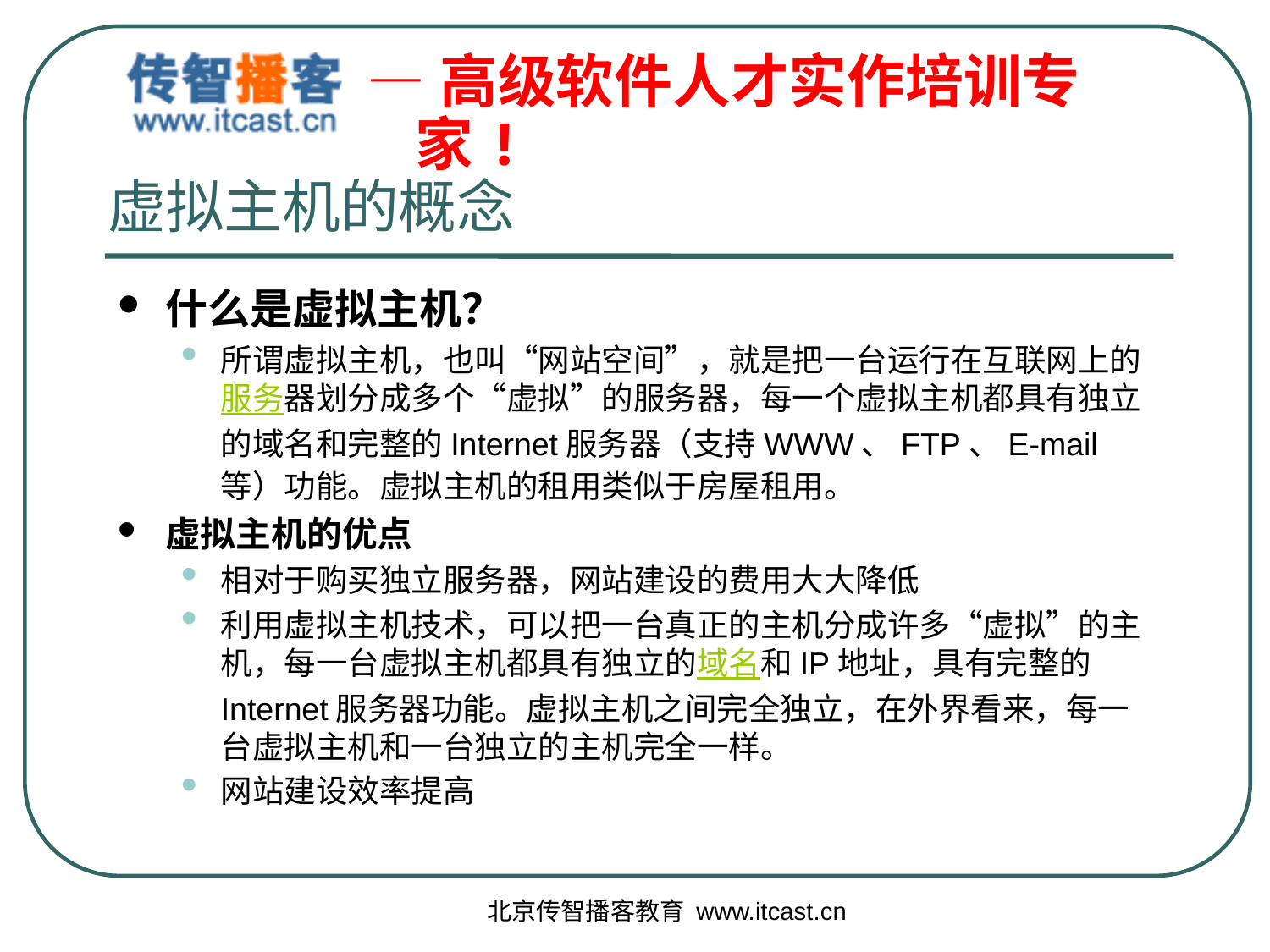

# 虚拟主机的概念
什么是虚拟主机？
所谓虚拟主机，也叫“网站空间”，就是把一台运行在互联网上的服务器划分成多个“虚拟”的服务器，每一个虚拟主机都具有独立的域名和完整的Internet服务器（支持WWW、FTP、E-mail等）功能。虚拟主机的租用类似于房屋租用。
虚拟主机的优点
相对于购买独立服务器，网站建设的费用大大降低
利用虚拟主机技术，可以把一台真正的主机分成许多“虚拟”的主机，每一台虚拟主机都具有独立的域名和IP地址，具有完整的Internet服务器功能。虚拟主机之间完全独立，在外界看来，每一台虚拟主机和一台独立的主机完全一样。
网站建设效率提高